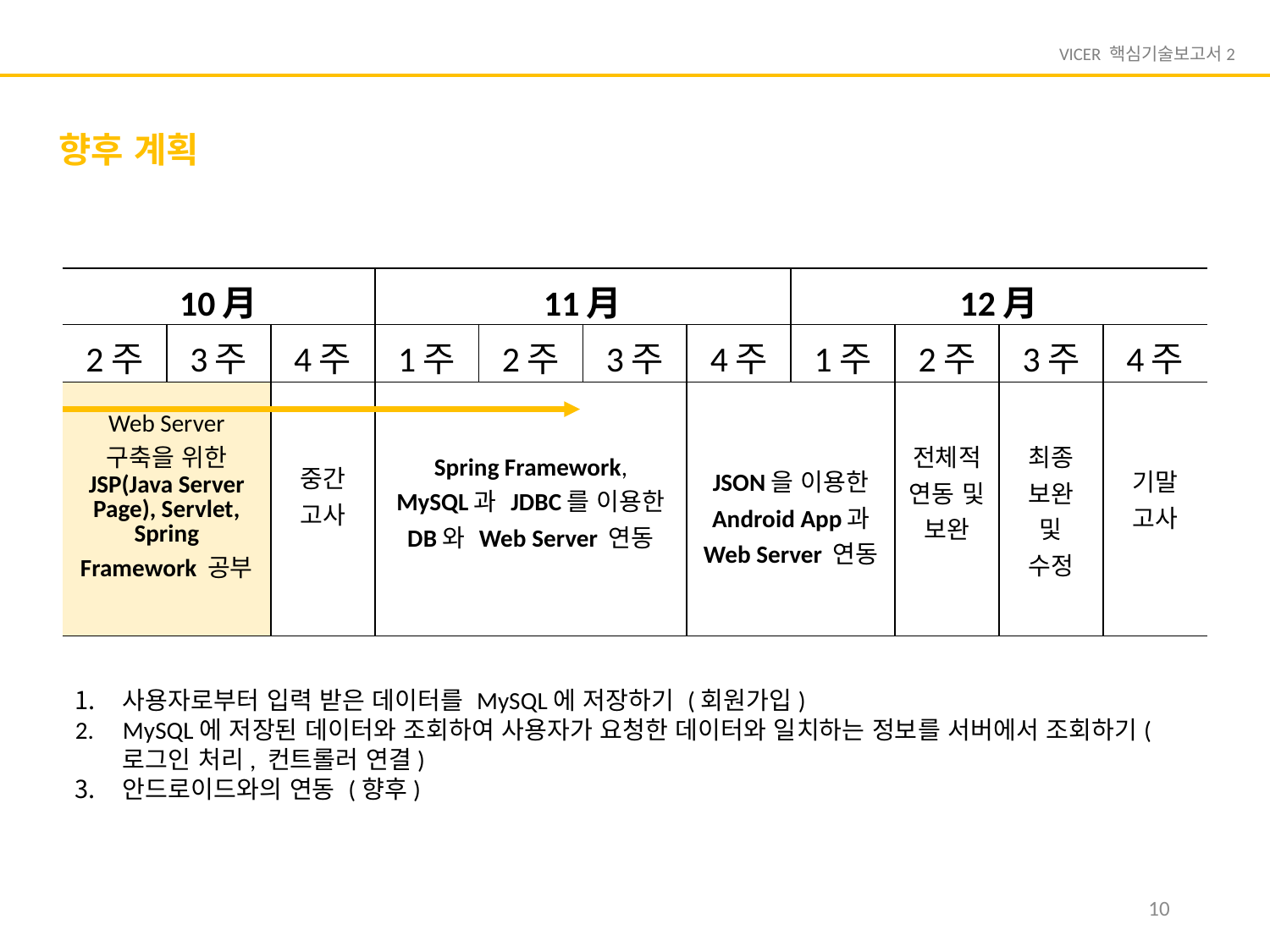

VICER 핵심기술보고서2
향후 계획
| 10月 |  |  | 11月 |  |  |  | 12月 |  |  |  |
| --- | --- | --- | --- | --- | --- | --- | --- | --- | --- | --- |
| 2주 | 3주 | 4주 | 1주 | 2주 | 3주 | 4주 | 1주 | 2주 | 3주 | 4주 |
| Web Server 구축을 위한 JSP(Java Server Page), Servlet, Spring Framework 공부 |  | 중간 고사 | Spring Framework, MySQL과 JDBC를 이용한 DB와 Web Server 연동 |  |  | JSON을 이용한 Android App과 Web Server 연동 |  | 전체적 연동 및 보완 | 최종 보완 및 수정 | 기말 고사 |
사용자로부터 입력 받은 데이터를 MySQL에 저장하기 (회원가입)
MySQL에 저장된 데이터와 조회하여 사용자가 요청한 데이터와 일치하는 정보를 서버에서 조회하기(로그인 처리, 컨트롤러 연결)
안드로이드와의 연동 (향후)
10